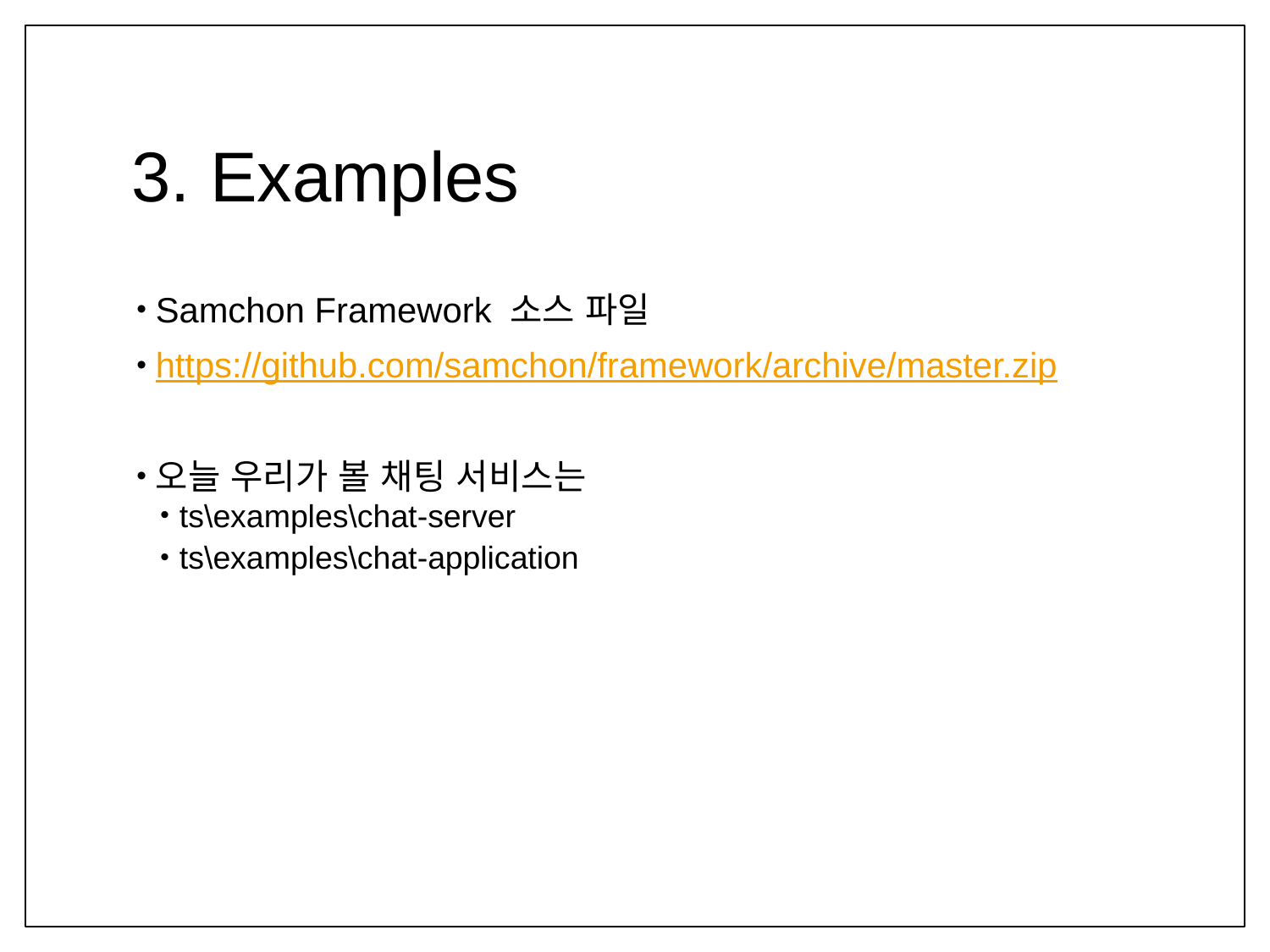

# 3. Examples
Samchon Framework 소스 파일
https://github.com/samchon/framework/archive/master.zip

오늘 우리가 볼 채팅 서비스는
ts\examples\chat-server
ts\examples\chat-application